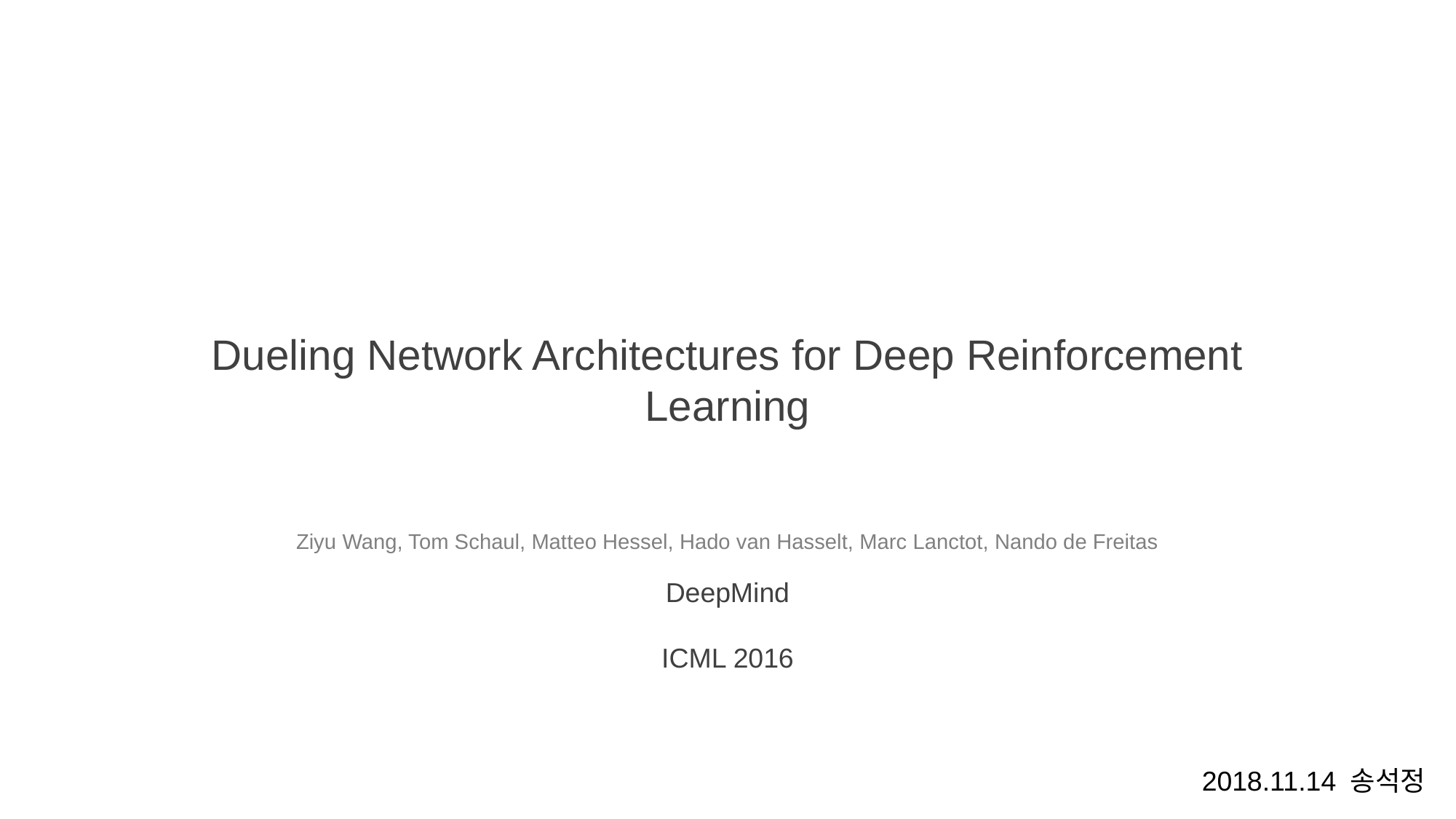

Dueling Network Architectures for Deep Reinforcement Learning

Ziyu Wang, Tom Schaul, Matteo Hessel, Hado van Hasselt, Marc Lanctot, Nando de Freitas

DeepMind

ICML 2016
2018.11.14 송석정